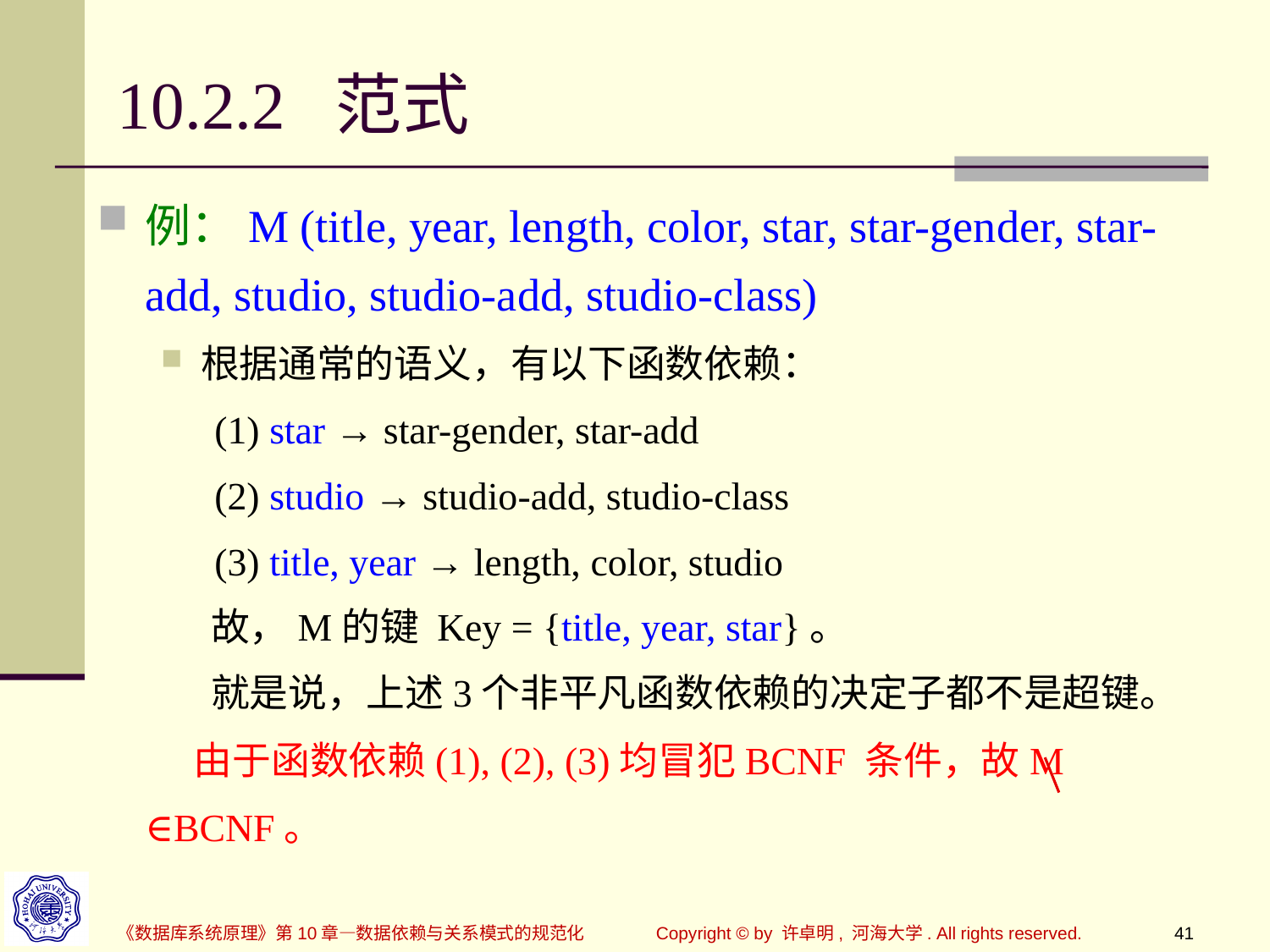

# 10.2.2  范式
例：M (title, year, length, color, star, star-gender, star-add, studio, studio-add, studio-class)
根据通常的语义，有以下函数依赖：
            (1) star → star-gender, star-add
            (2) studio → studio-add, studio-class
            (3) title, year → length, color, studio
            故，M的键 Key = {title, year, star}。
            就是说，上述3个非平凡函数依赖的决定子都不是超键。
          由于函数依赖(1), (2), (3)均冒犯BCNF 条件，故M ∈BCNF。

《数据库系统原理》第10章—数据依赖与关系模式的规范化
Copyright © by 许卓明, 河海大学. All rights reserved.
41